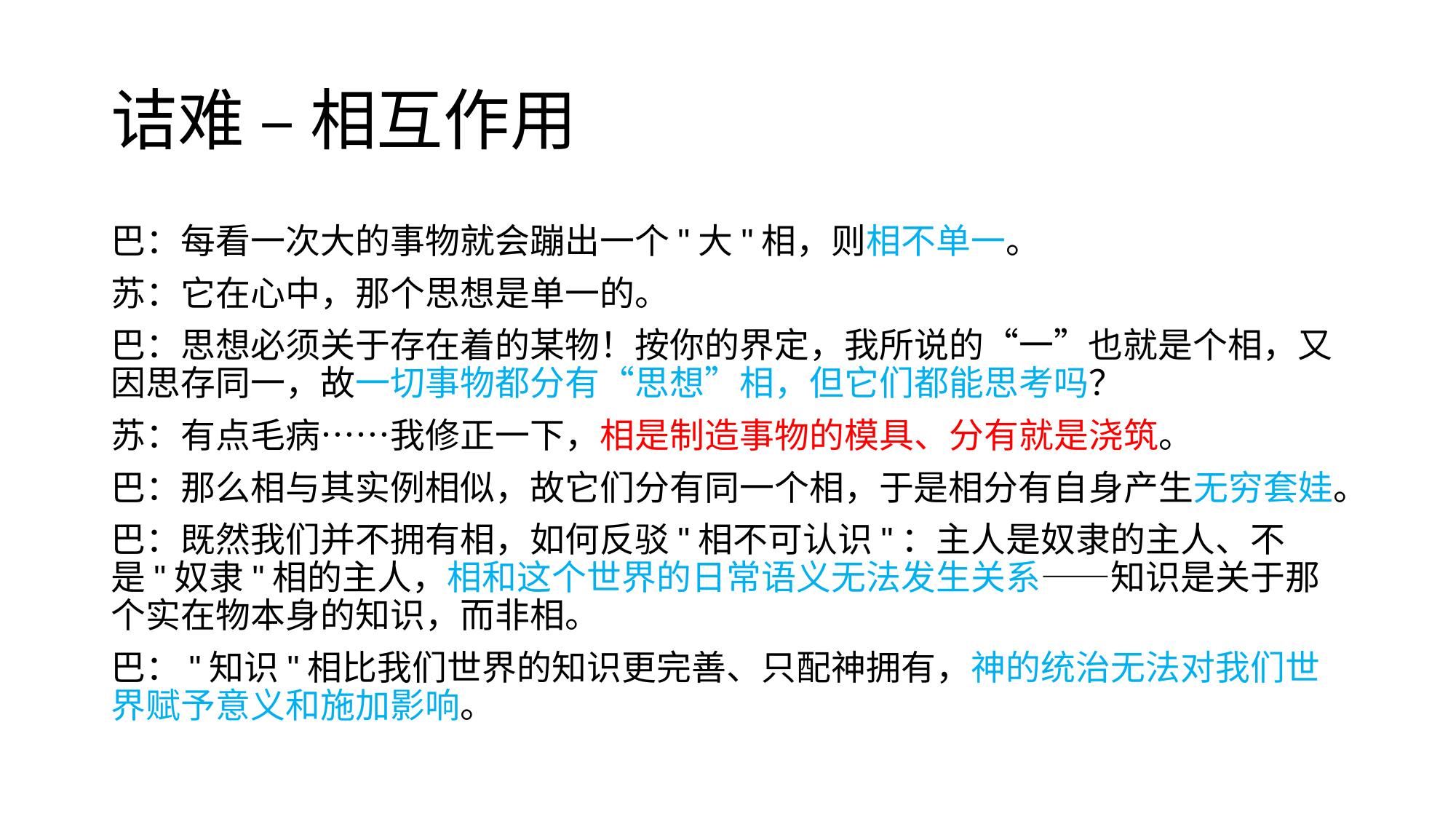

# 诘难 – 相互作用
巴：每看一次大的事物就会蹦出一个"大"相，则相不单一。
苏：它在心中，那个思想是单一的。
巴：思想必须关于存在着的某物！按你的界定，我所说的“一”也就是个相，又因思存同一，故一切事物都分有“思想”相，但它们都能思考吗？
苏：有点毛病……我修正一下，相是制造事物的模具、分有就是浇筑。
巴：那么相与其实例相似，故它们分有同一个相，于是相分有自身产生无穷套娃。
巴：既然我们并不拥有相，如何反驳"相不可认识"：主人是奴隶的主人、不是"奴隶"相的主人，相和这个世界的日常语义无法发生关系——知识是关于那个实在物本身的知识，而非相。
巴："知识"相比我们世界的知识更完善、只配神拥有，神的统治无法对我们世界赋予意义和施加影响。